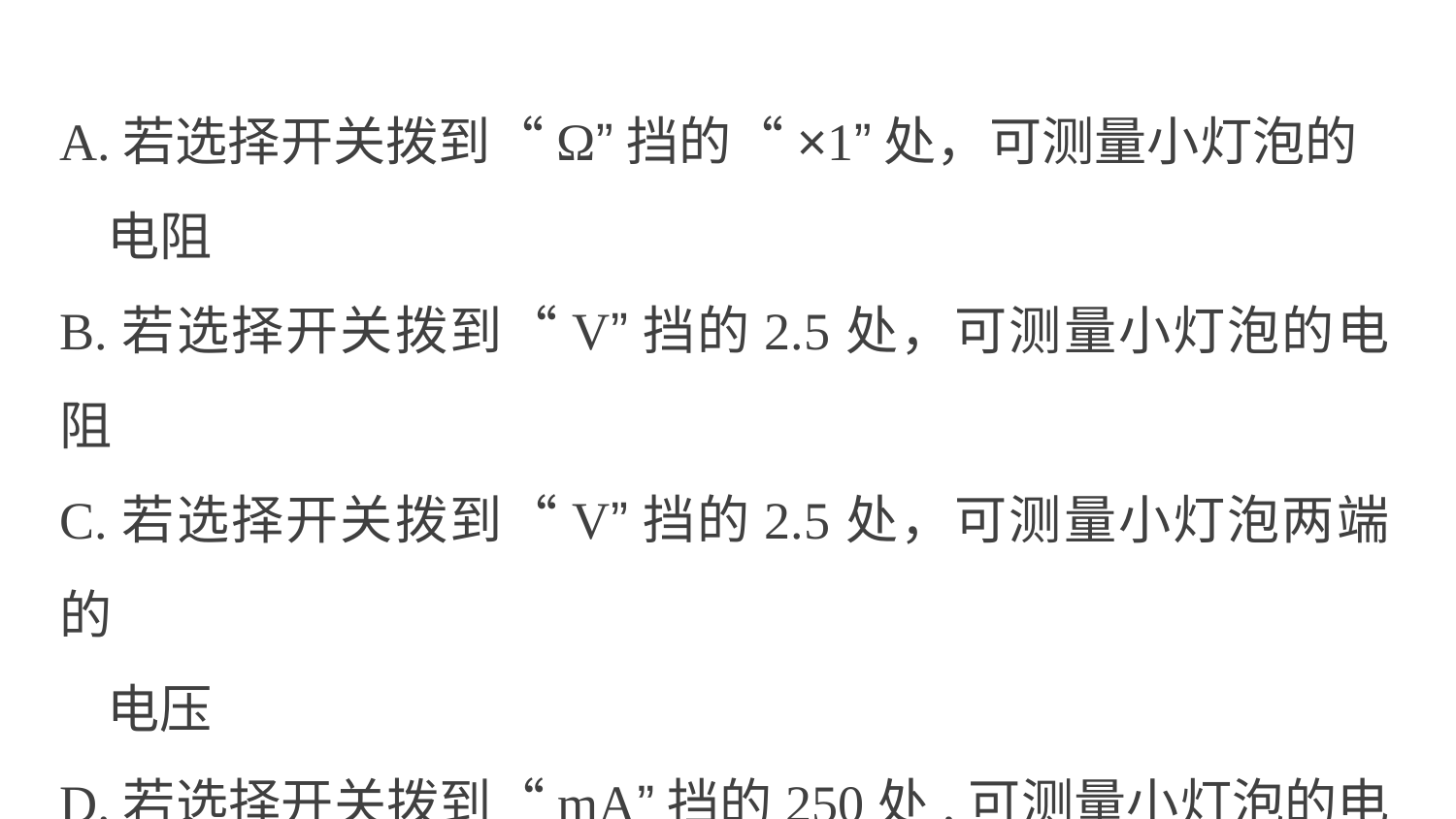

A.若选择开关拨到“Ω”挡的“×1”处，可测量小灯泡的
   电阻
B.若选择开关拨到“V”挡的2.5处，可测量小灯泡的电阻
C.若选择开关拨到“V”挡的2.5处，可测量小灯泡两端的
   电压
D.若选择开关拨到“mA”挡的250处,可测量小灯泡的电流
答案　C